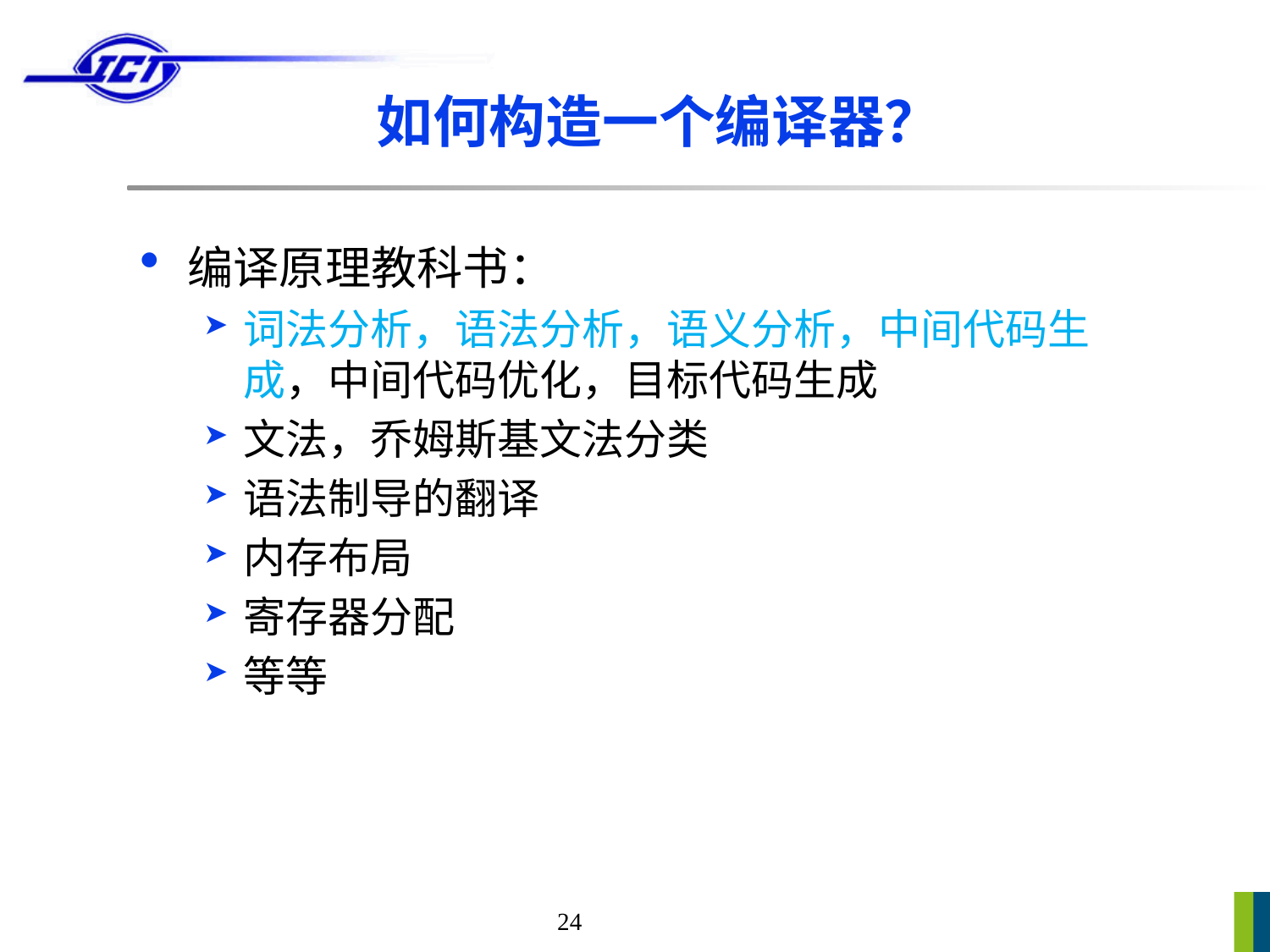

# 如何构造一个编译器？
编译原理教科书：
词法分析，语法分析，语义分析，中间代码生成，中间代码优化，目标代码生成
文法，乔姆斯基文法分类
语法制导的翻译
内存布局
寄存器分配
等等